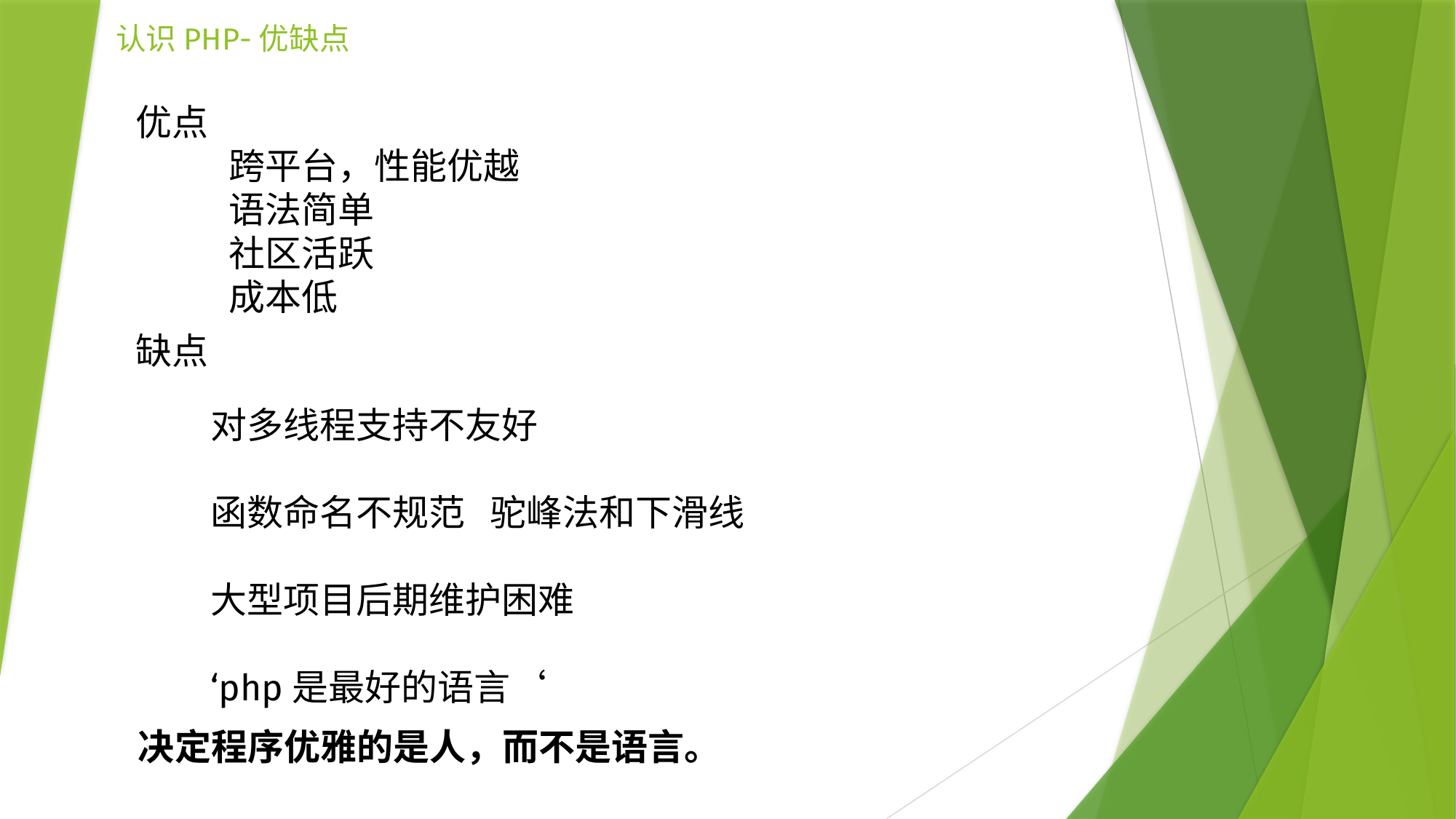

# 认识PHP-优缺点
优点
跨平台，性能优越
语法简单
社区活跃
成本低
缺点
对多线程支持不友好

函数命名不规范   驼峰法和下滑线

大型项目后期维护困难

‘php是最好的语言‘
决定程序优雅的是人，而不是语言。